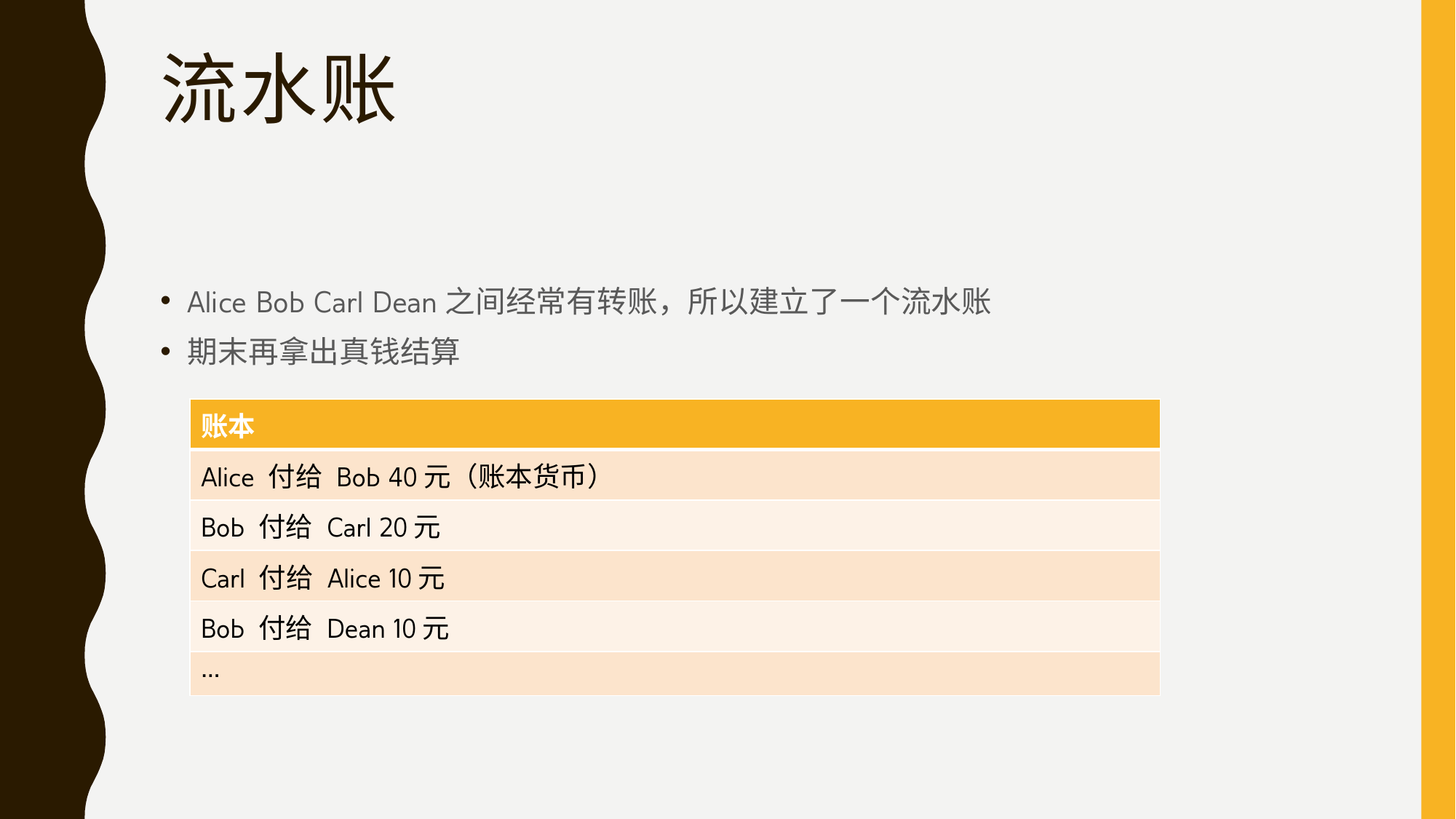

# 流水账
Alice Bob Carl Dean之间经常有转账，所以建立了一个流水账
期末再拿出真钱结算
| 账本 |
| --- |
| Alice 付给 Bob 40元（账本货币） |
| Bob 付给 Carl 20元 |
| Carl 付给 Alice 10元 |
| Bob 付给 Dean 10元 |
| … |